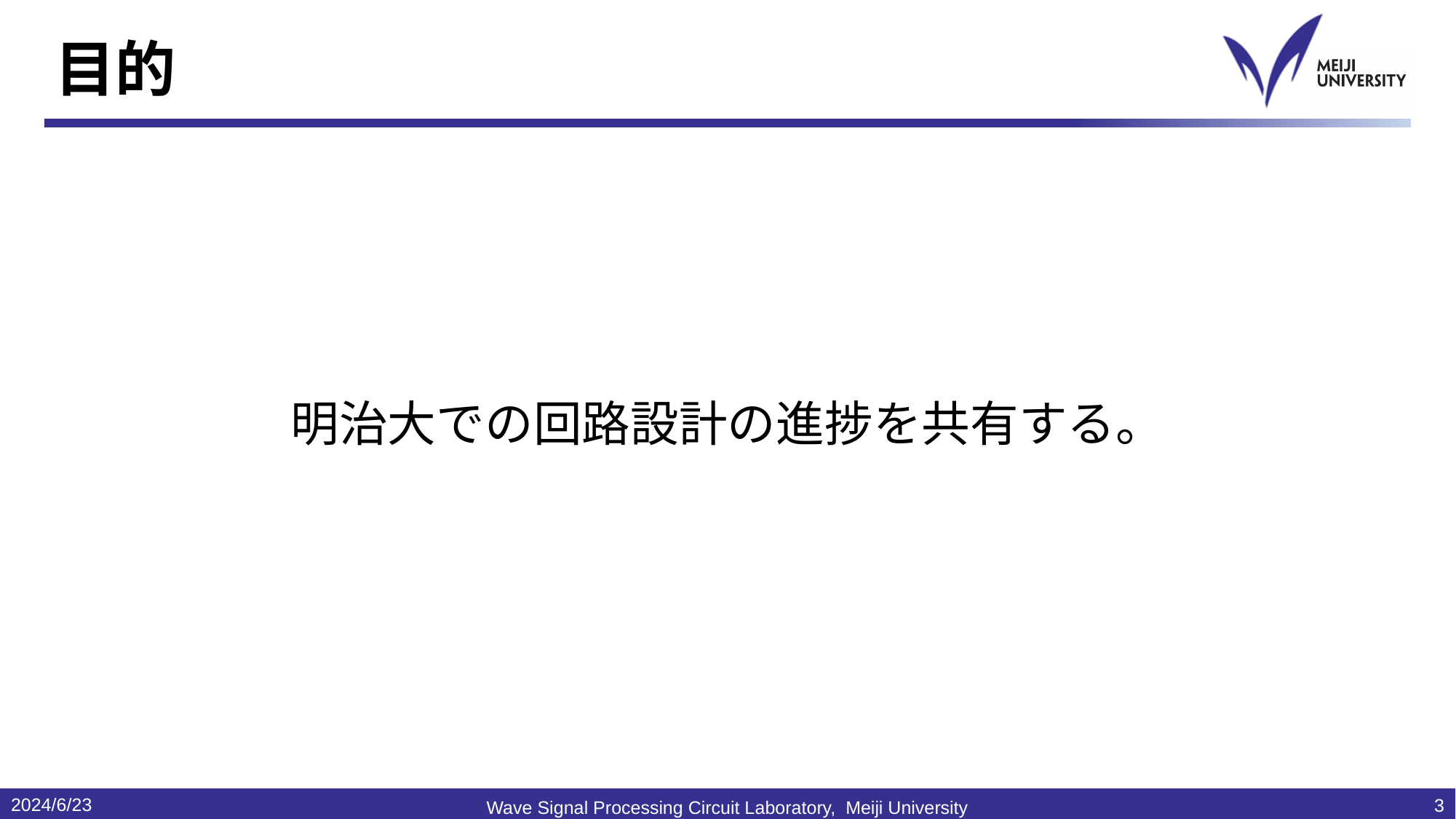

# 目的
明治大での回路設計の進捗を共有する。
2024/6/23
3
Wave Signal Processing Circuit Laboratory,  Meiji University